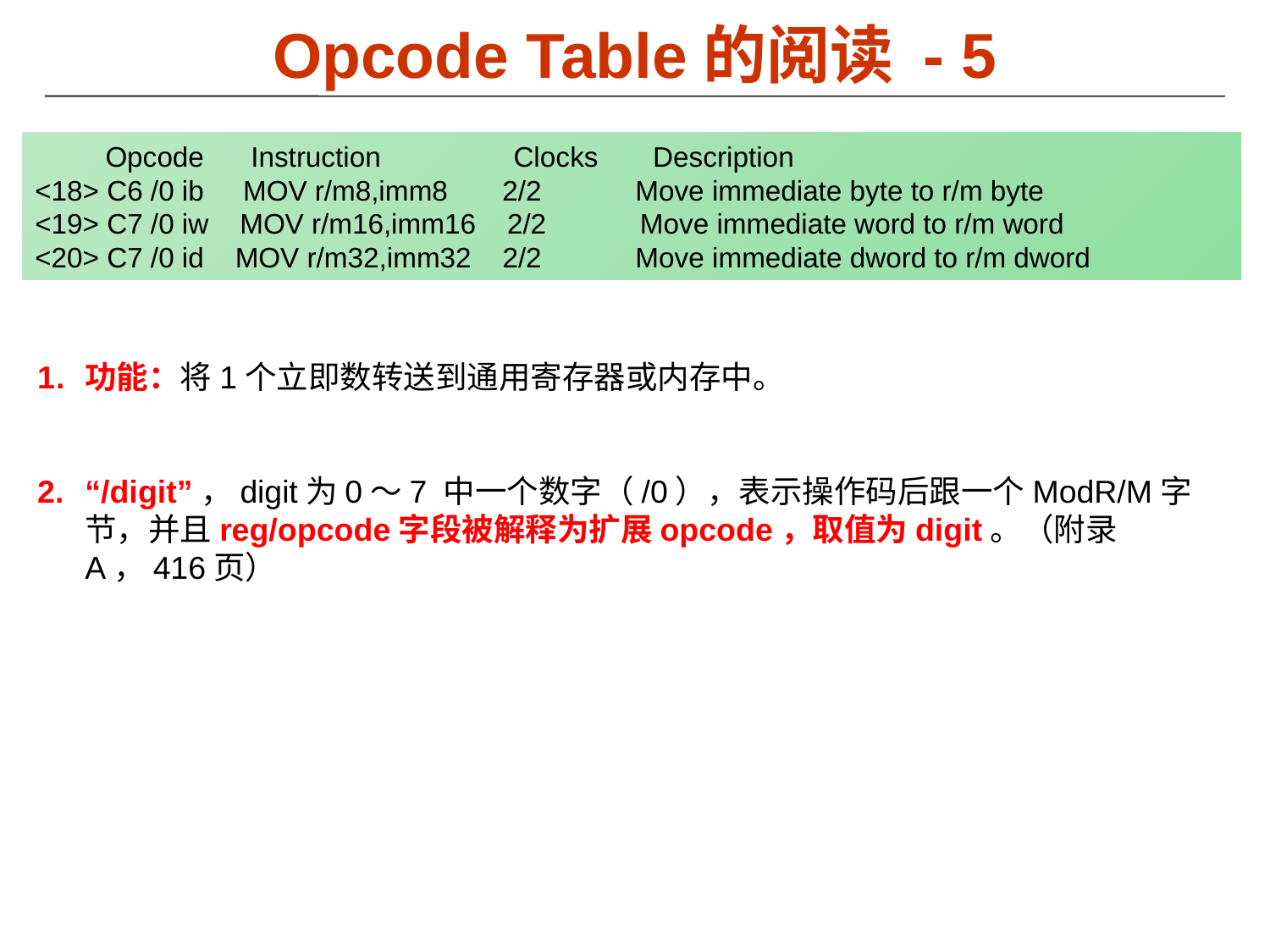

# Opcode Table的阅读 - 5
         Opcode      Instruction                 Clocks       Description
<18> C6 /0 ib     MOV r/m8,imm8       2/2            Move immediate byte to r/m byte
<19> C7 /0 iw    MOV r/m16,imm16    2/2            Move immediate word to r/m word
<20> C7 /0 id    MOV r/m32,imm32    2/2            Move immediate dword to r/m dword
功能：将1个立即数转送到通用寄存器或内存中。

“/digit”，digit为0～7 中一个数字（/0），表示操作码后跟一个ModR/M字节，并且reg/opcode字段被解释为扩展opcode，取值为digit。（附录A，416页）